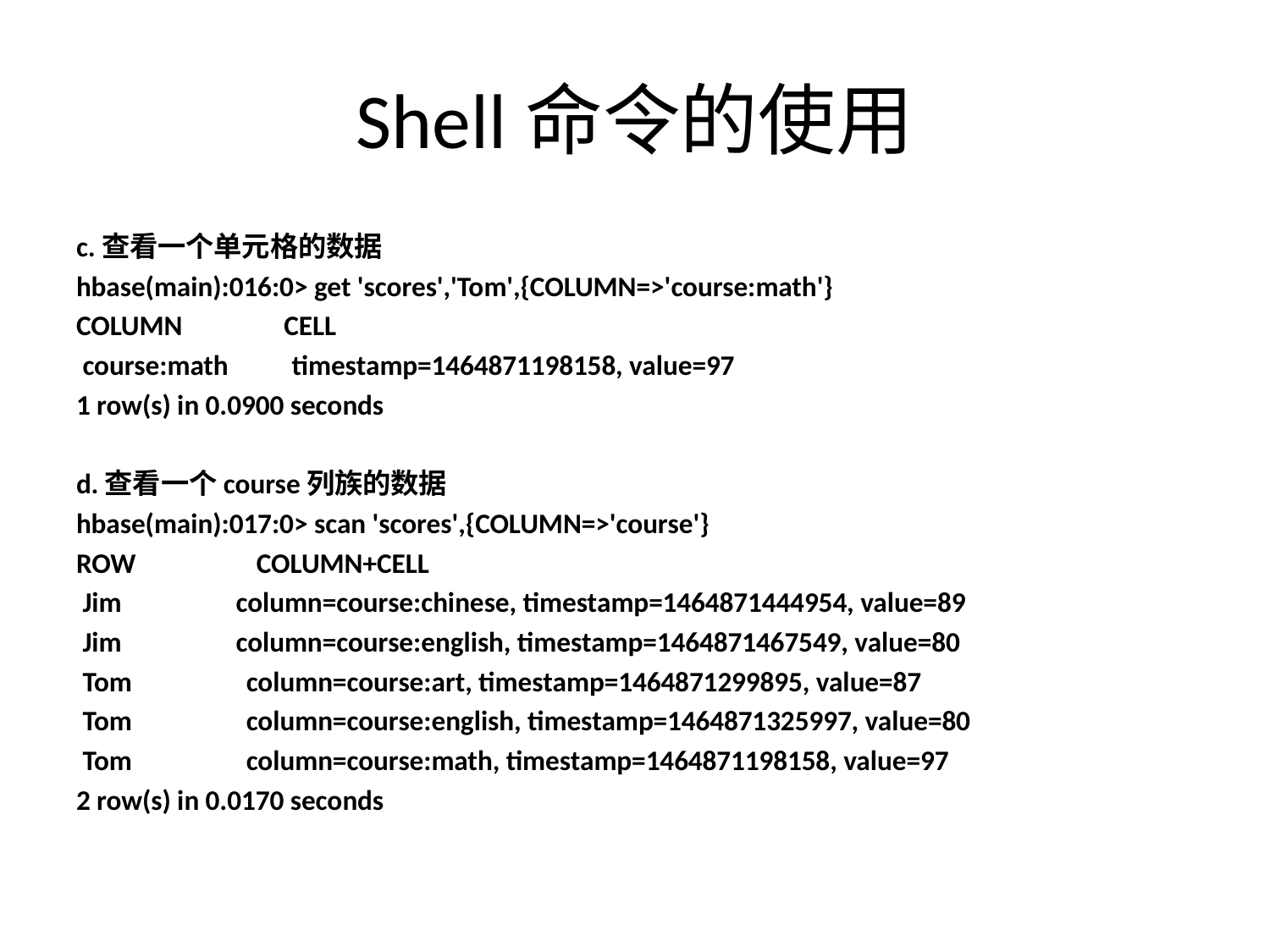

# Shell命令的使用
c.查看一个单元格的数据
hbase(main):016:0> get 'scores','Tom',{COLUMN=>'course:math'}
COLUMN                CELL
 course:math          timestamp=1464871198158, value=97
1 row(s) in 0.0900 seconds

d.查看一个course列族的数据
hbase(main):017:0> scan 'scores',{COLUMN=>'course'}
ROW                   COLUMN+CELL
 Jim                  column=course:chinese, timestamp=1464871444954, value=89
 Jim                  column=course:english, timestamp=1464871467549, value=80
 Tom                  column=course:art, timestamp=1464871299895, value=87
 Tom                  column=course:english, timestamp=1464871325997, value=80
 Tom                  column=course:math, timestamp=1464871198158, value=97
2 row(s) in 0.0170 seconds